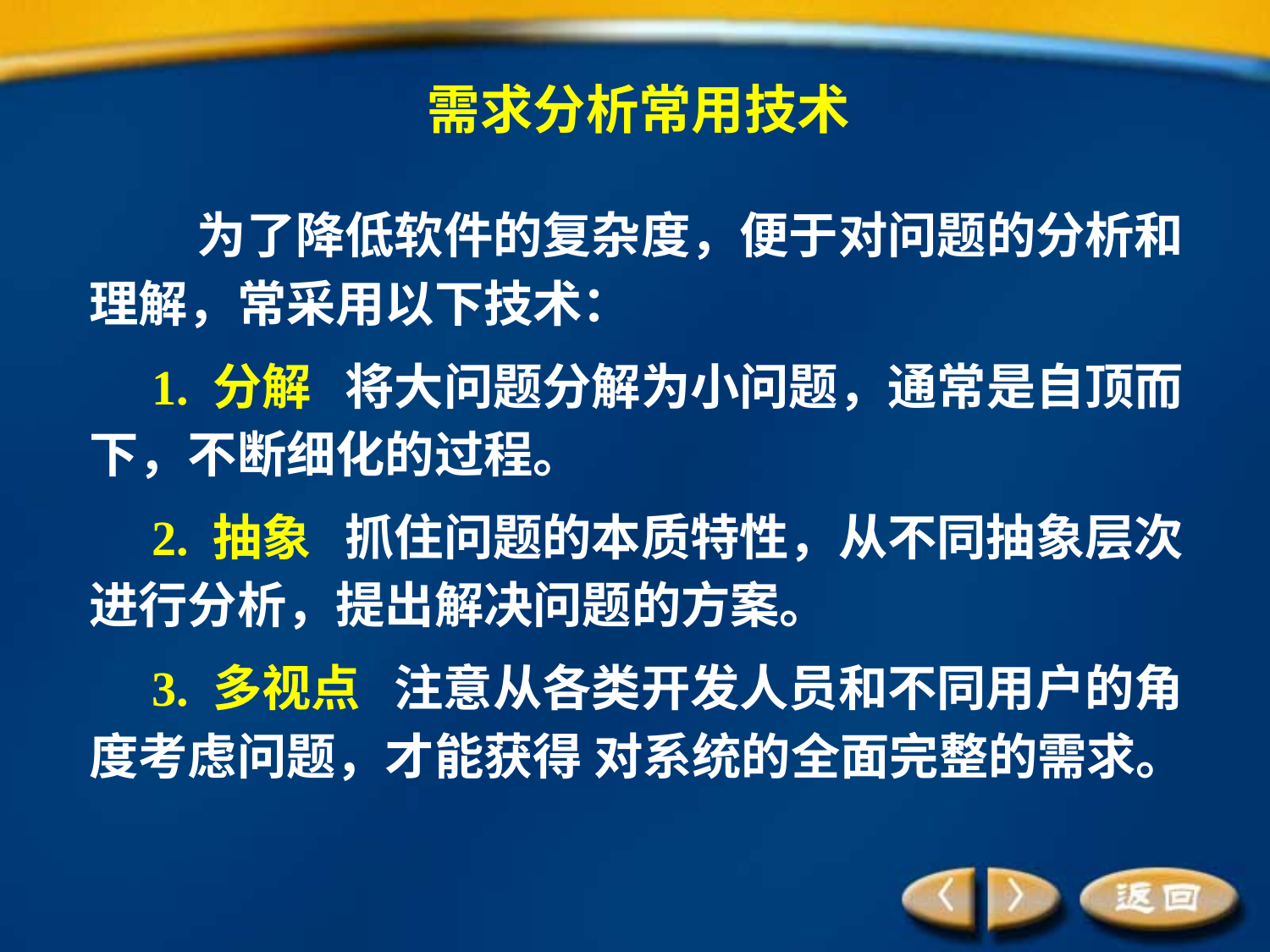

# 需求分析常用技术
   为了降低软件的复杂度，便于对问题的分析和理解，常采用以下技术：
1. 分解   将大问题分解为小问题，通常是自顶而下，不断细化的过程。
2. 抽象   抓住问题的本质特性，从不同抽象层次进行分析，提出解决问题的方案。
3. 多视点   注意从各类开发人员和不同用户的角度考虑问题，才能获得 对系统的全面完整的需求。